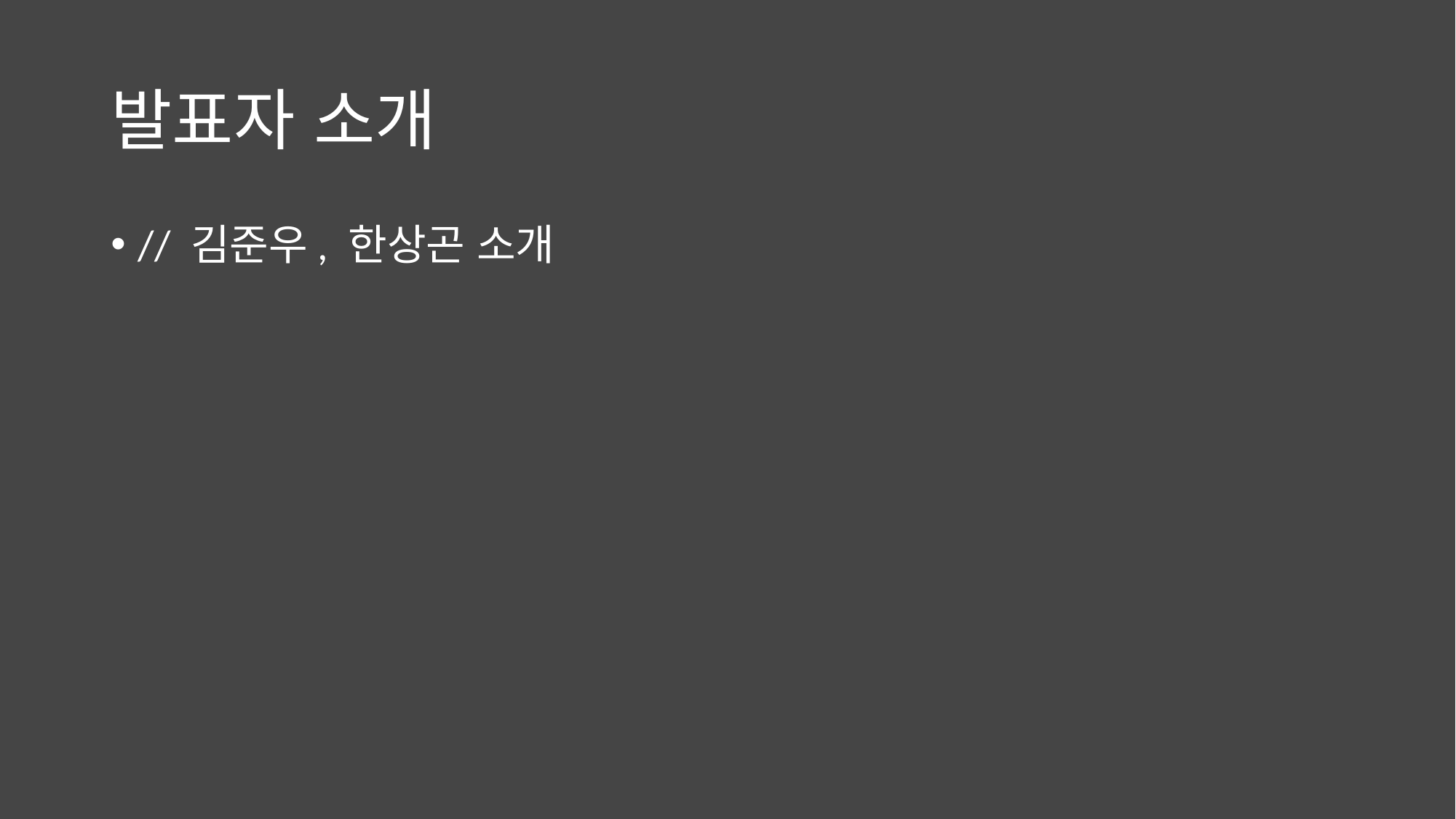

# 발표자 소개
// 김준우, 한상곤 소개